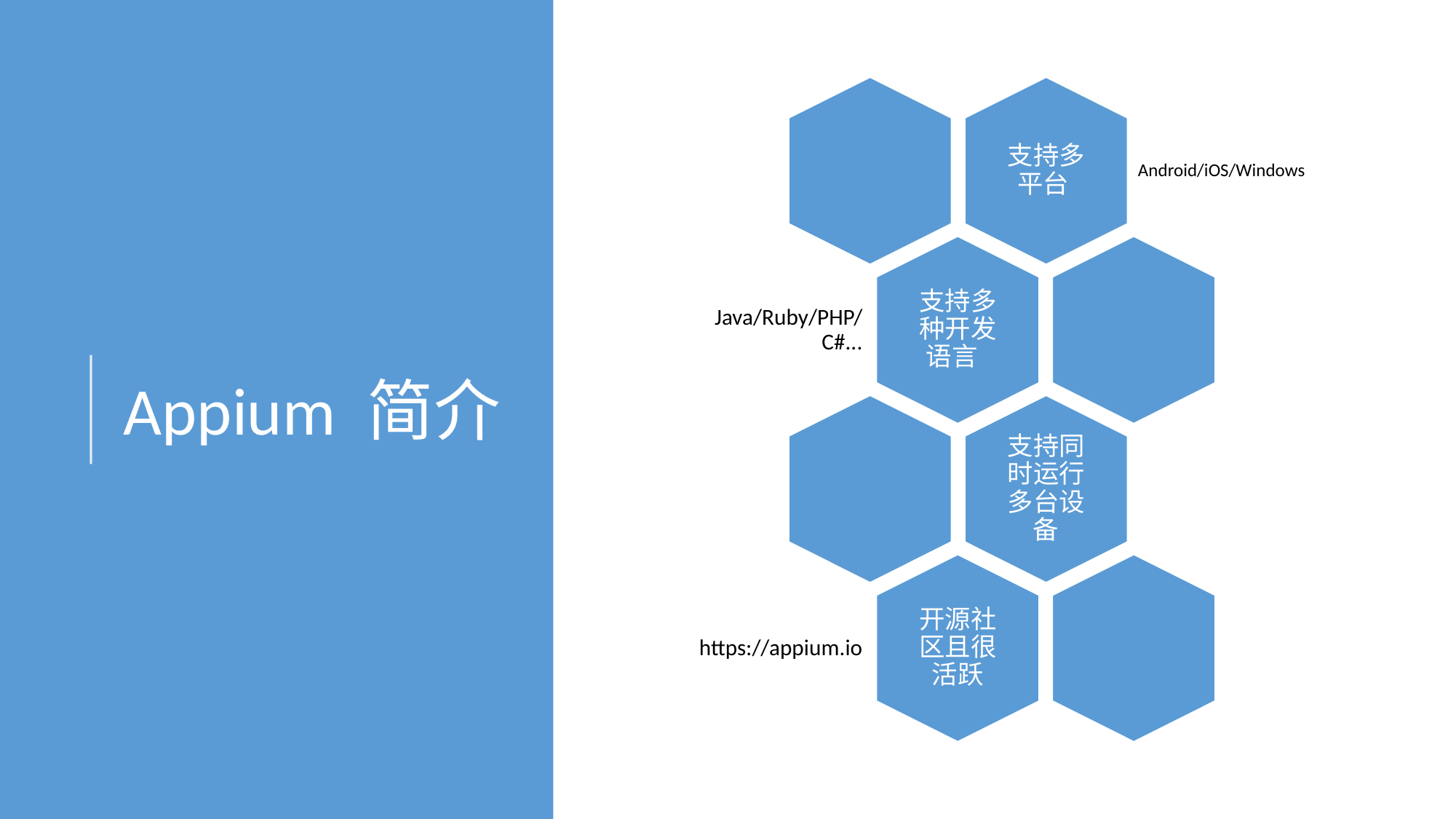

支持多平台
Android/iOS/Windows

支持多种开发语言
Java/Ruby/PHP/C#...

支持同时运行多台设备

开源社区且很活跃
https://appium.io

# Appium 简介